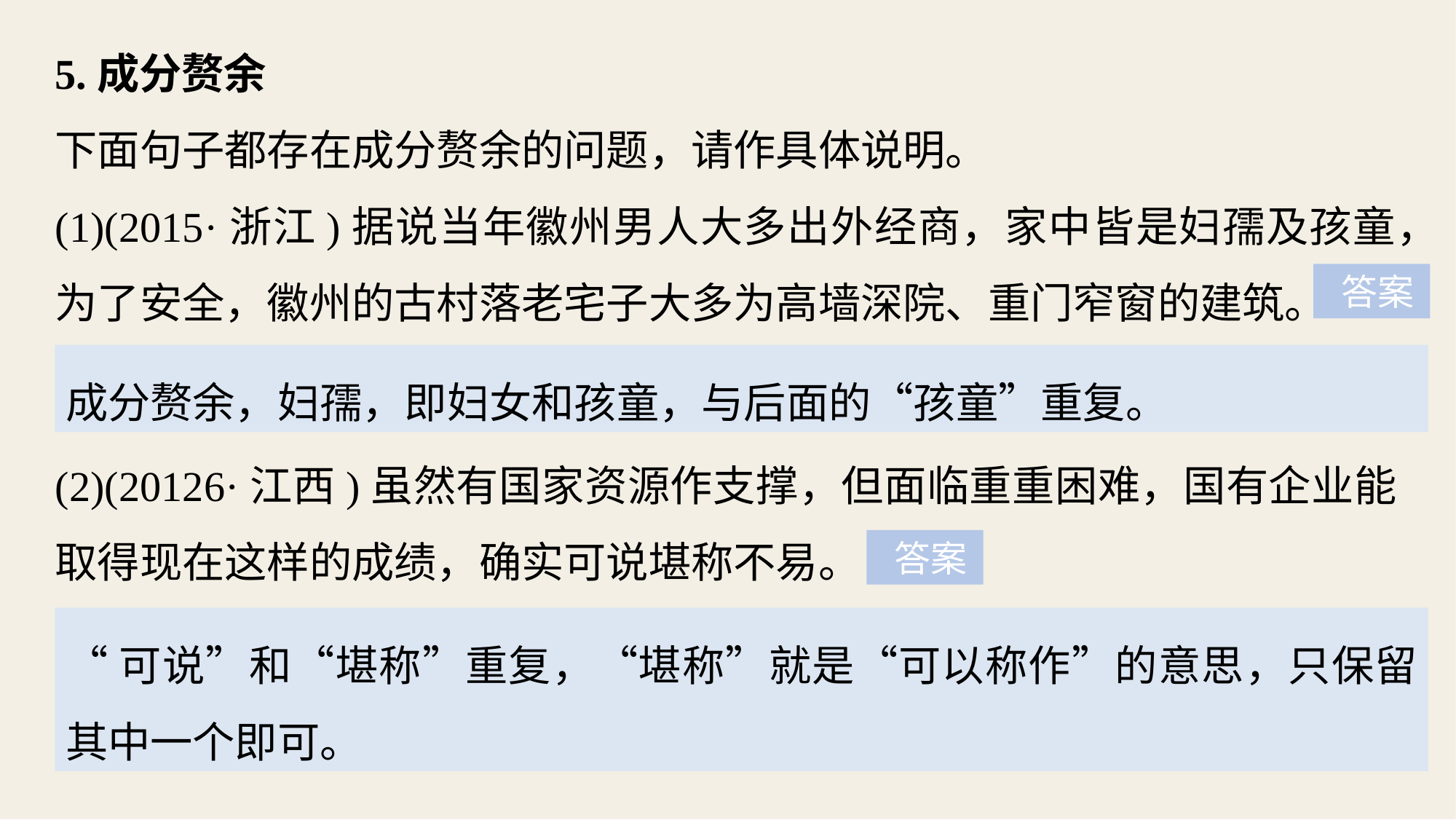

5.成分赘余
下面句子都存在成分赘余的问题，请作具体说明。
(1)(2015·浙江)据说当年徽州男人大多出外经商，家中皆是妇孺及孩童，为了安全，徽州的古村落老宅子大多为高墙深院、重门窄窗的建筑。
 答案
成分赘余，妇孺，即妇女和孩童，与后面的“孩童”重复。
(2)(20126·江西)虽然有国家资源作支撑，但面临重重困难，国有企业能取得现在这样的成绩，确实可说堪称不易。
 答案
“可说”和“堪称”重复，“堪称”就是“可以称作”的意思，只保留其中一个即可。